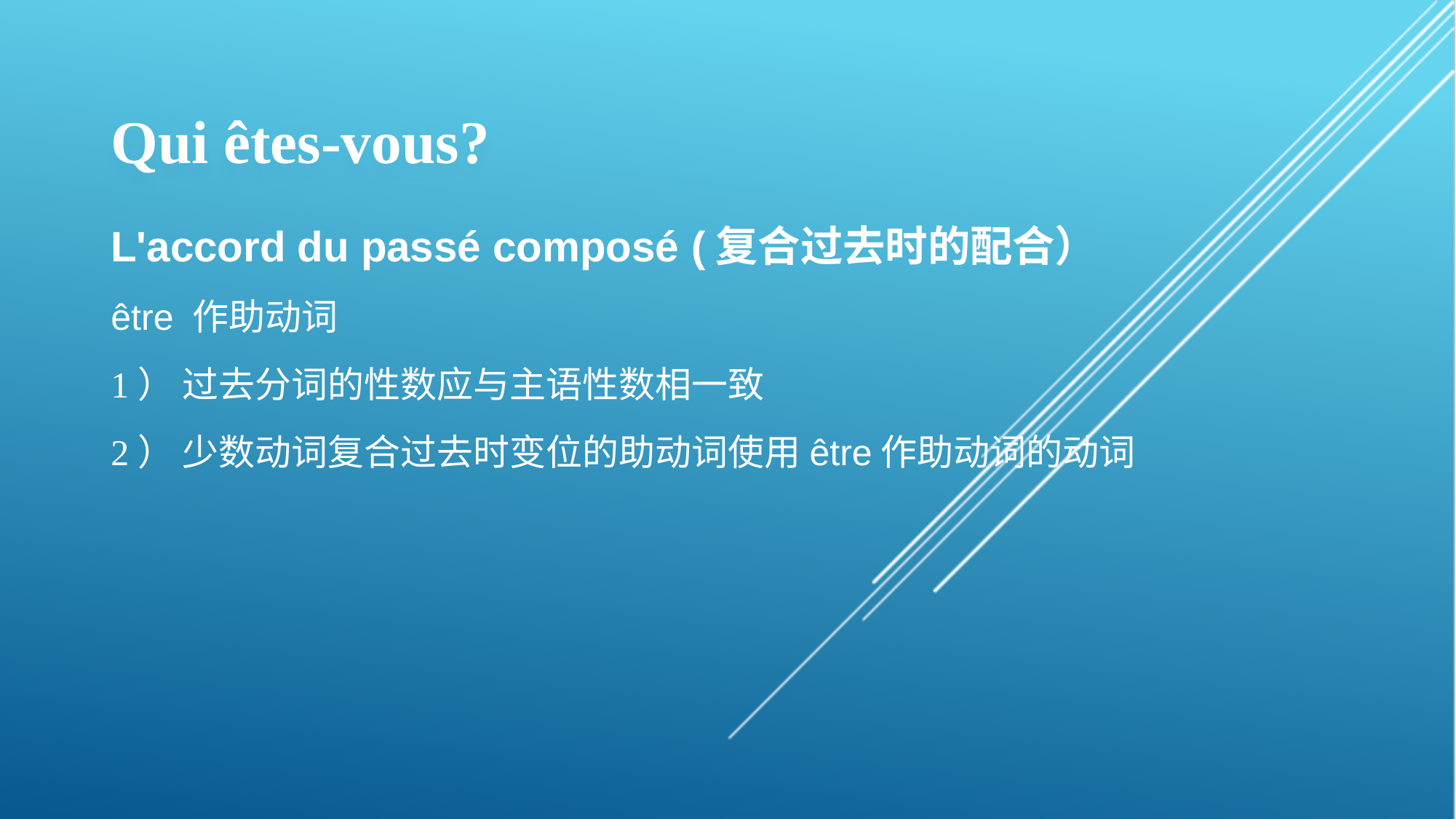

# Qui êtes-vous?
L'accord du passé composé (复合过去时的配合）
être 作助动词
1） 过去分词的性数应与主语性数相一致
2） 少数动词复合过去时变位的助动词使用être作助动词的动词